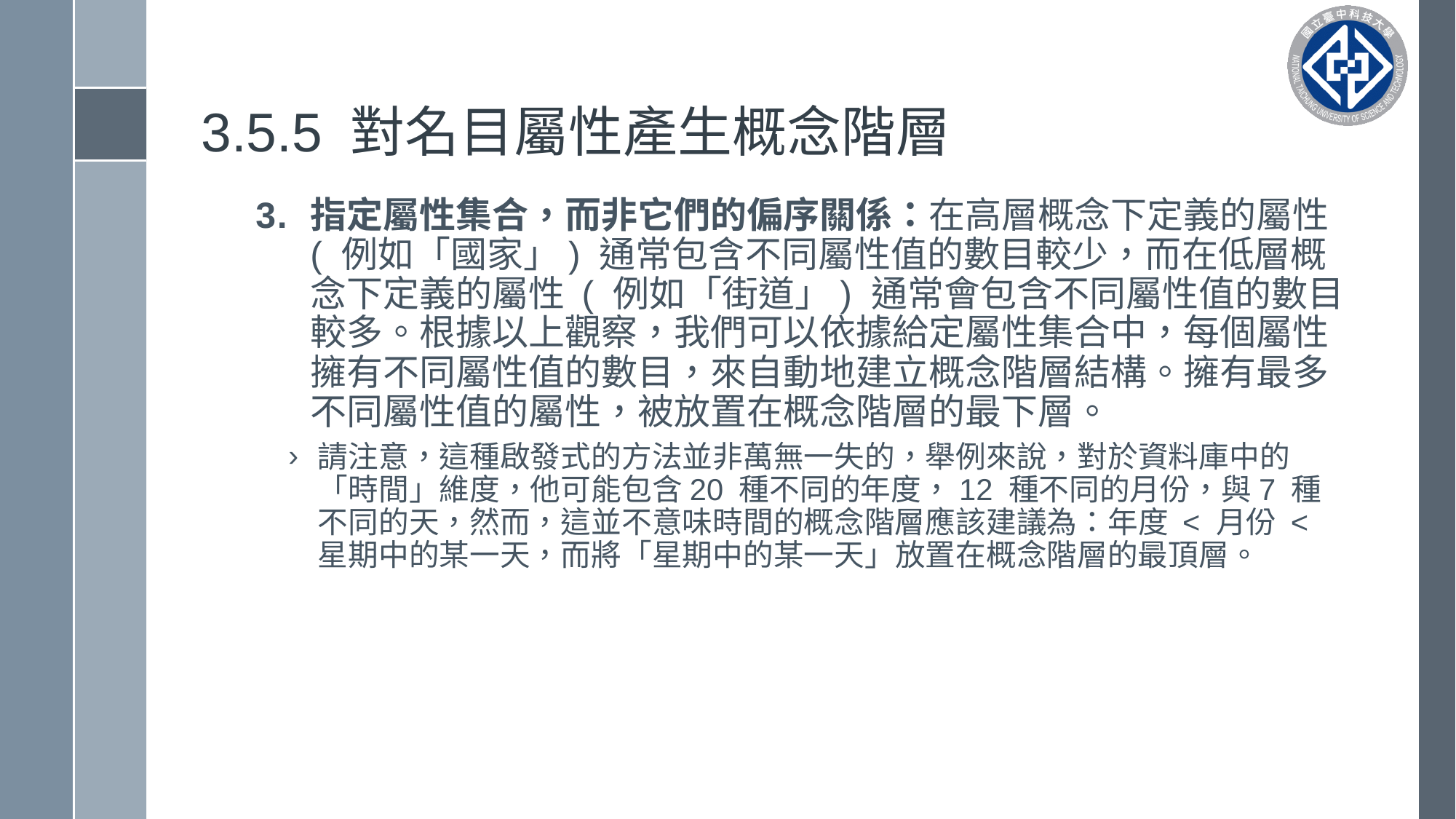

# 3.5.5 對名目屬性產生概念階層
指定屬性集合，而非它們的偏序關係：在高層概念下定義的屬性 ( 例如「國家」) 通常包含不同屬性值的數目較少，而在低層概念下定義的屬性 ( 例如「街道」) 通常會包含不同屬性值的數目較多。根據以上觀察，我們可以依據給定屬性集合中，每個屬性擁有不同屬性值的數目，來自動地建立概念階層結構。擁有最多不同屬性值的屬性，被放置在概念階層的最下層。
請注意，這種啟發式的方法並非萬無一失的，舉例來說，對於資料庫中的「時間」維度，他可能包含20 種不同的年度，12 種不同的月份，與7 種不同的天，然而，這並不意味時間的概念階層應該建議為：年度 < 月份 < 星期中的某一天，而將「星期中的某一天」放置在概念階層的最頂層。